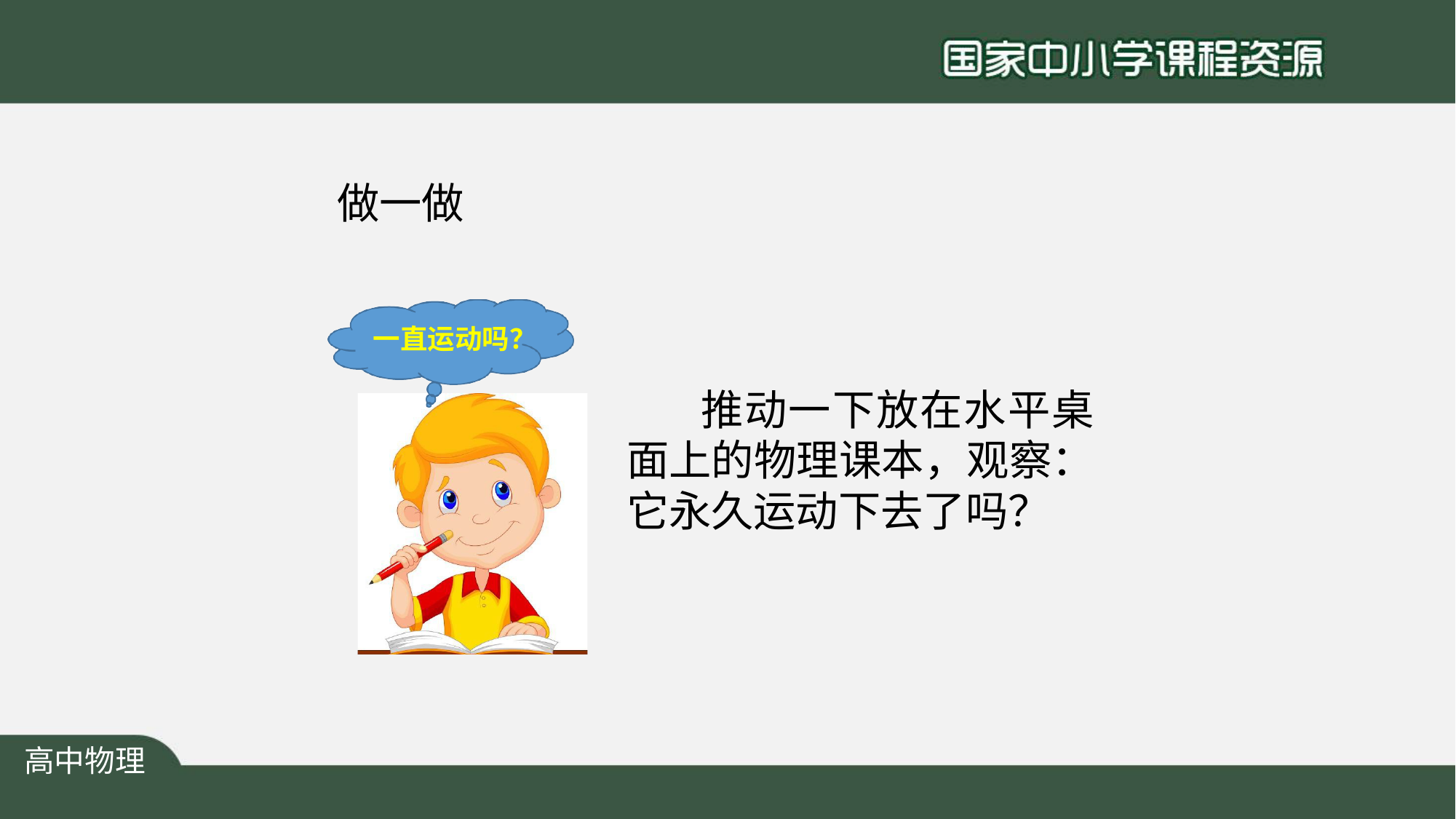

做一做

一直运动吗？
推动一下放在水平桌 面上的物理课本，观察： 它永久运动下去了吗？

高中物理